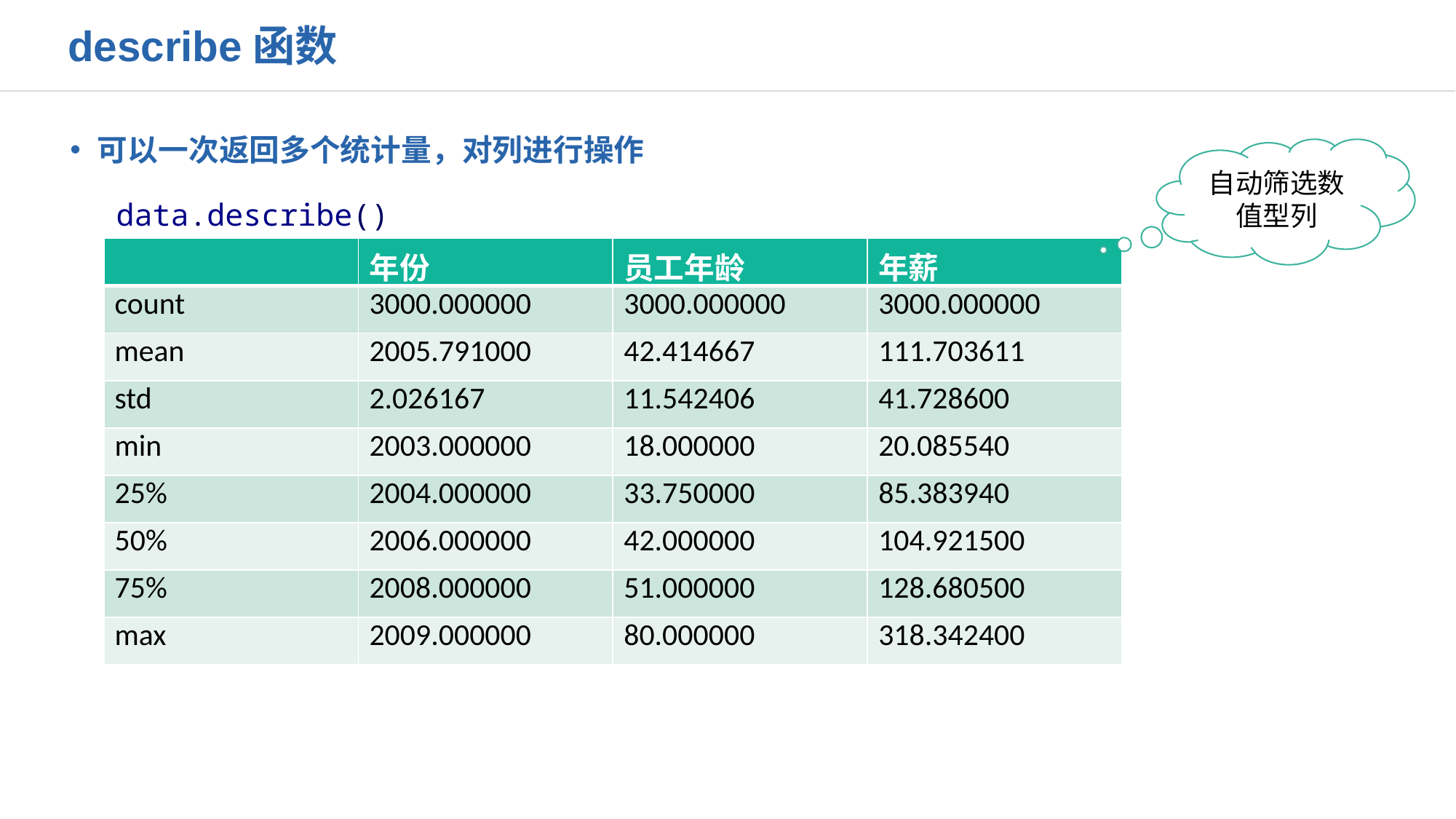

describe函数
可以一次返回多个统计量，对列进行操作

自动筛选数值型列
data.describe()
|  | 年份 | 员工年龄 | 年薪 |
| --- | --- | --- | --- |
| count | 3000.000000 | 3000.000000 | 3000.000000 |
| mean | 2005.791000 | 42.414667 | 111.703611 |
| std | 2.026167 | 11.542406 | 41.728600 |
| min | 2003.000000 | 18.000000 | 20.085540 |
| 25% | 2004.000000 | 33.750000 | 85.383940 |
| 50% | 2006.000000 | 42.000000 | 104.921500 |
| 75% | 2008.000000 | 51.000000 | 128.680500 |
| max | 2009.000000 | 80.000000 | 318.342400 |